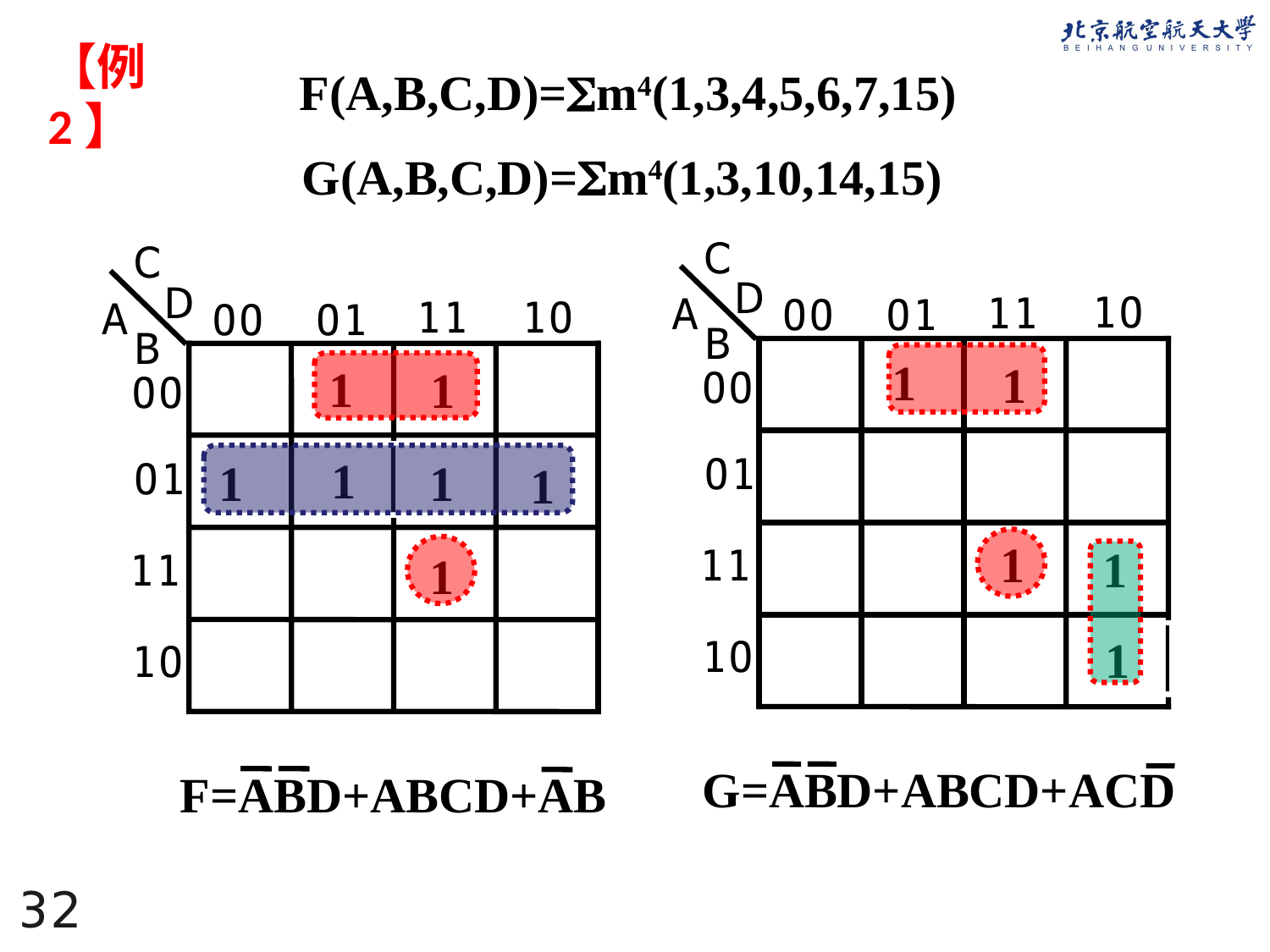

【例2】
F(A,B,C,D)=Σm4(1,3,4,5,6,7,15)

G(A,B,C,D)=Σm4(1,3,10,14,15)
C
D
A
B

10
11
00
01

00
01
11
10
1
1
1
1
1
C
D
A
B

10
11
00
01

00
01
11
10
1
1
1
1
1
1
1

G=ABD+ABCD+ACD

F=ABD+ABCD+AB

32